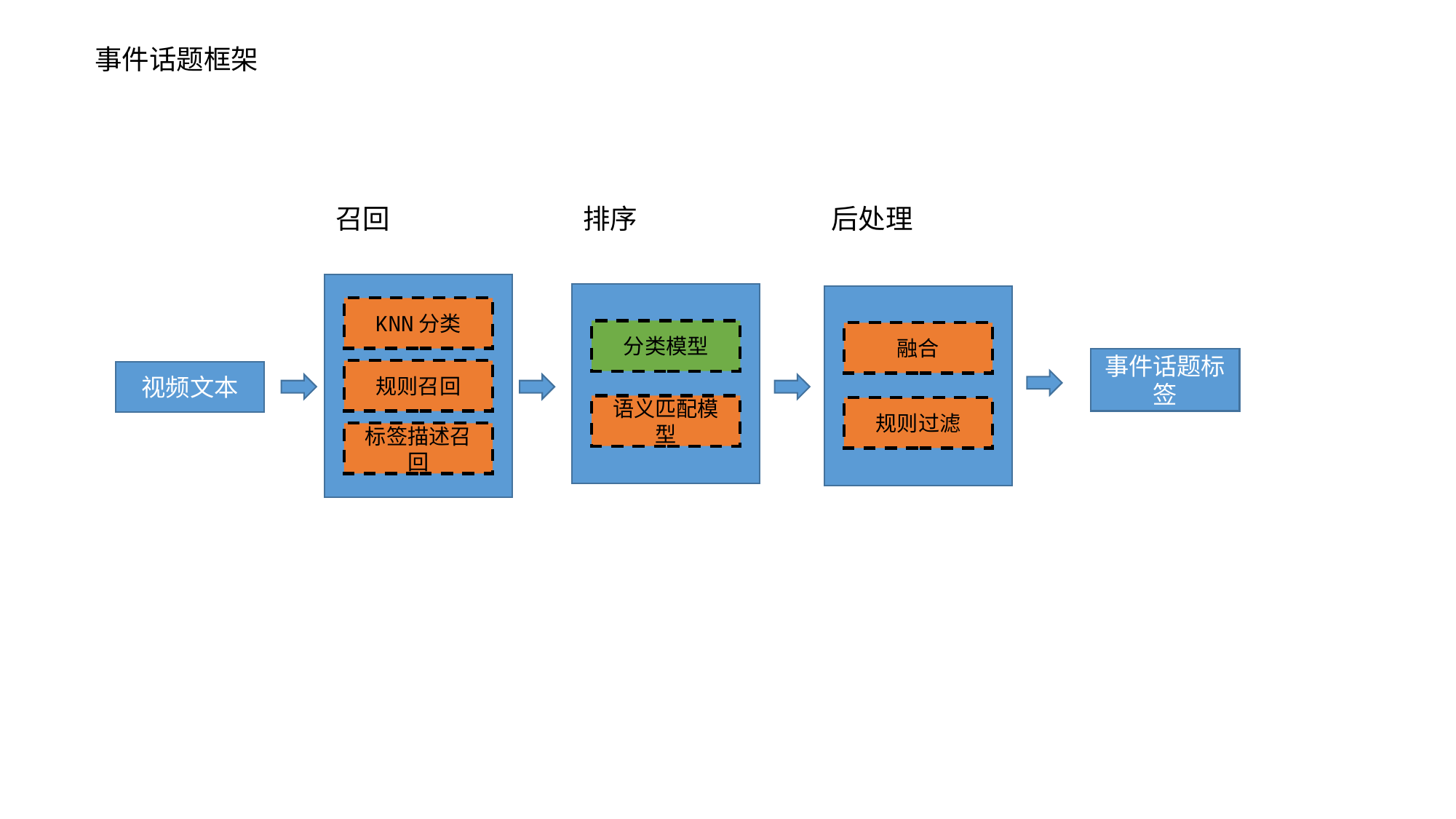

事件话题框架
召回
排序
后处理

KNN分类
规则召回
标签描述召回

分类模型
语义匹配模型

融合
规则过滤
事件话题标签
视频文本